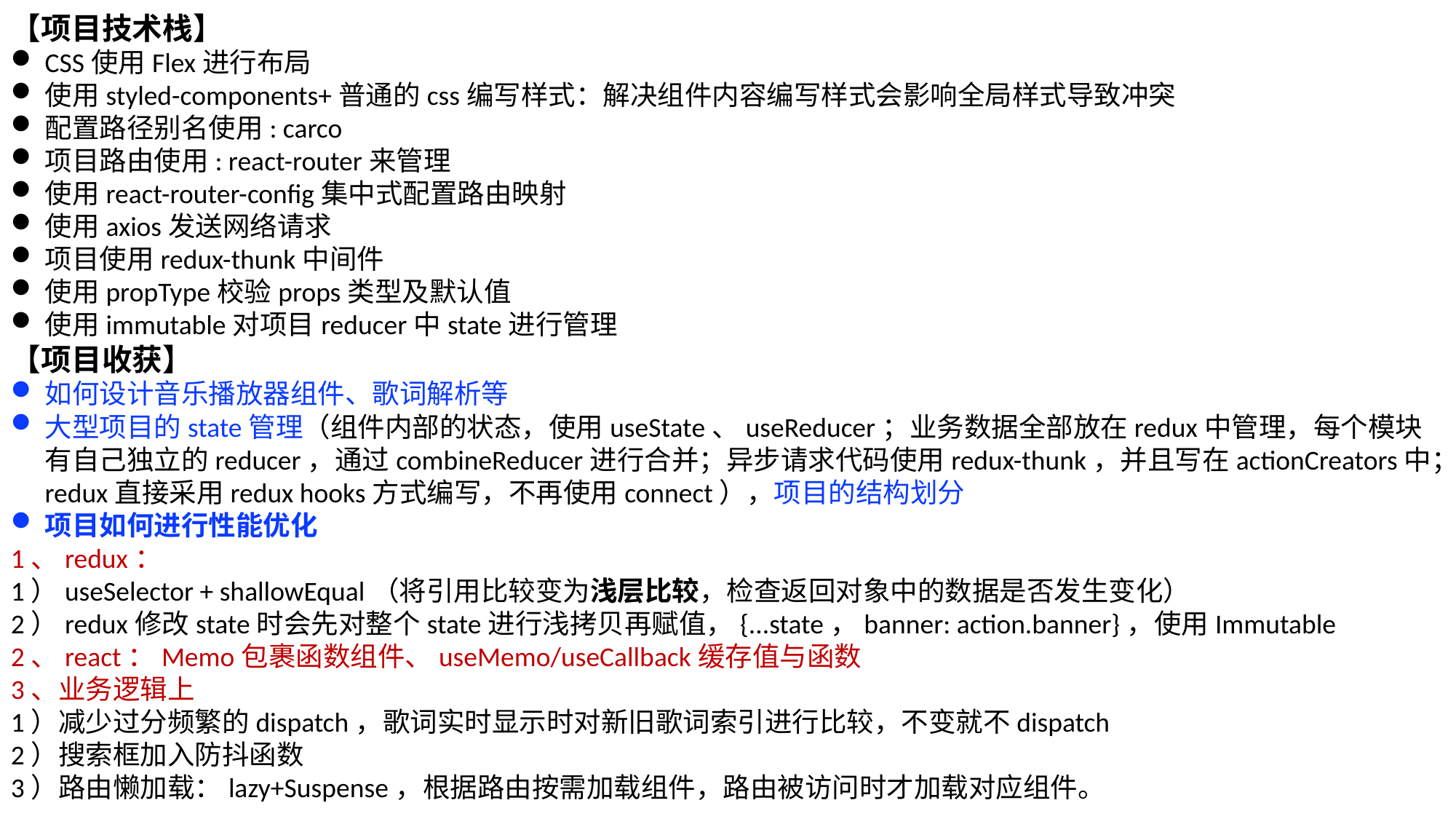

【项目技术栈】
CSS使用Flex进行布局
使用styled-components+普通的css编写样式：解决组件内容编写样式会影响全局样式导致冲突
配置路径别名使用: carco
项目路由使用: react-router来管理
使用react-router-config集中式配置路由映射
使用axios发送网络请求
项目使用redux-thunk中间件
使用propType校验props类型及默认值
使用immutable对项目reducer中state进行管理
【项目收获】
如何设计音乐播放器组件、歌词解析等
大型项目的state管理（组件内部的状态，使用useState、useReducer；业务数据全部放在redux中管理，每个模块有自己独立的reducer，通过combineReducer进行合并；异步请求代码使用redux-thunk，并且写在actionCreators中；redux直接采用redux hooks方式编写，不再使用connect），项目的结构划分
项目如何进行性能优化
1、redux：
1）useSelector + shallowEqual（将引用比较变为浅层比较，检查返回对象中的数据是否发生变化）
2）redux修改state时会先对整个state进行浅拷贝再赋值，{...state，banner: action.banner}，使用Immutable
2、react：Memo包裹函数组件、useMemo/useCallback缓存值与函数
3、业务逻辑上
1）减少过分频繁的dispatch，歌词实时显示时对新旧歌词索引进行比较，不变就不dispatch
2）搜索框加入防抖函数
3）路由懒加载：lazy+Suspense，根据路由按需加载组件，路由被访问时才加载对应组件。